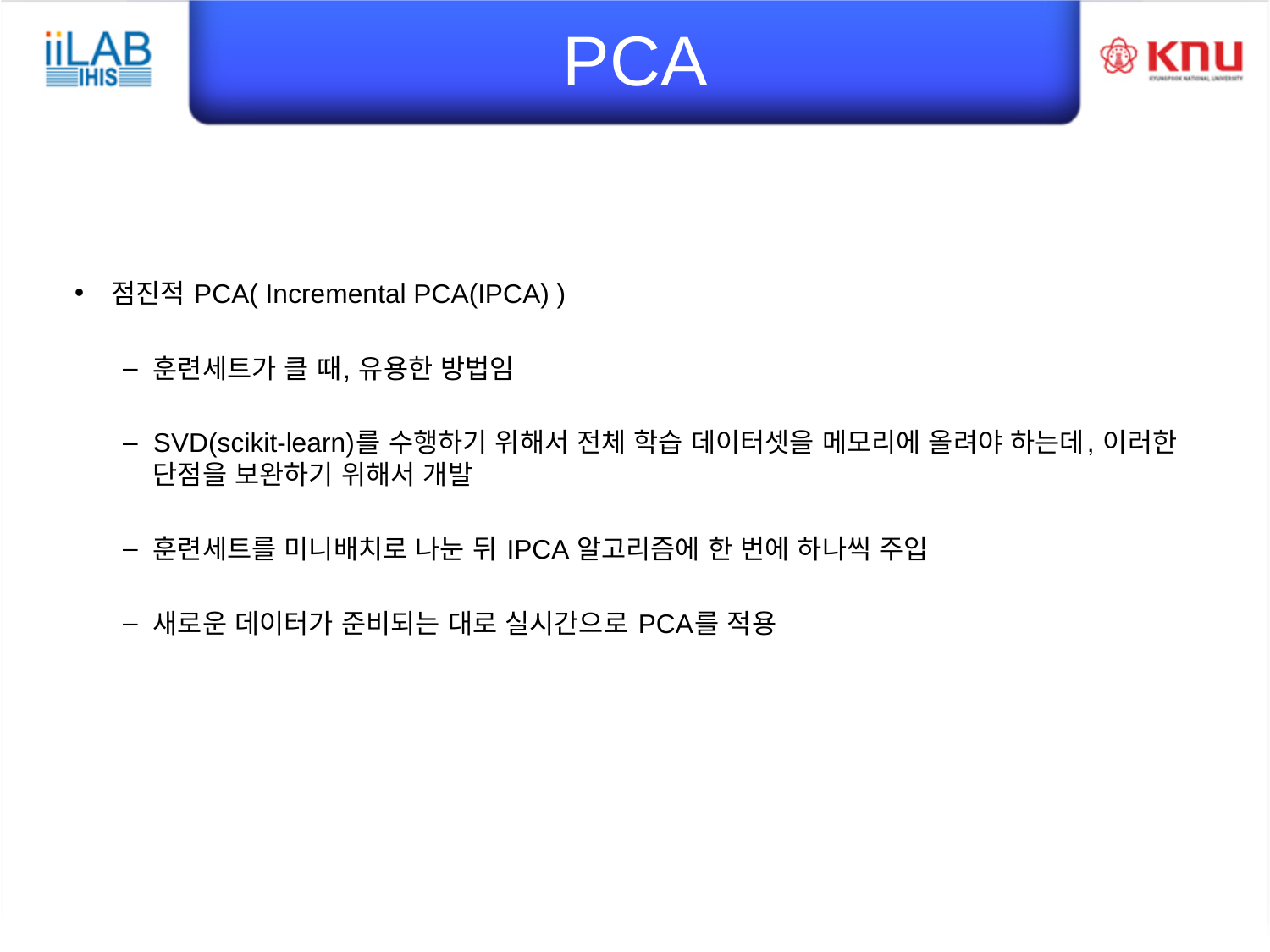

# PCA

점진적 PCA( Incremental PCA(IPCA) )

훈련세트가 클 때, 유용한 방법임

SVD(scikit-learn)를 수행하기 위해서 전체 학습 데이터셋을 메모리에 올려야 하는데, 이러한 단점을 보완하기 위해서 개발

훈련세트를 미니배치로 나눈 뒤 IPCA 알고리즘에 한 번에 하나씩 주입

새로운 데이터가 준비되는 대로 실시간으로 PCA를 적용